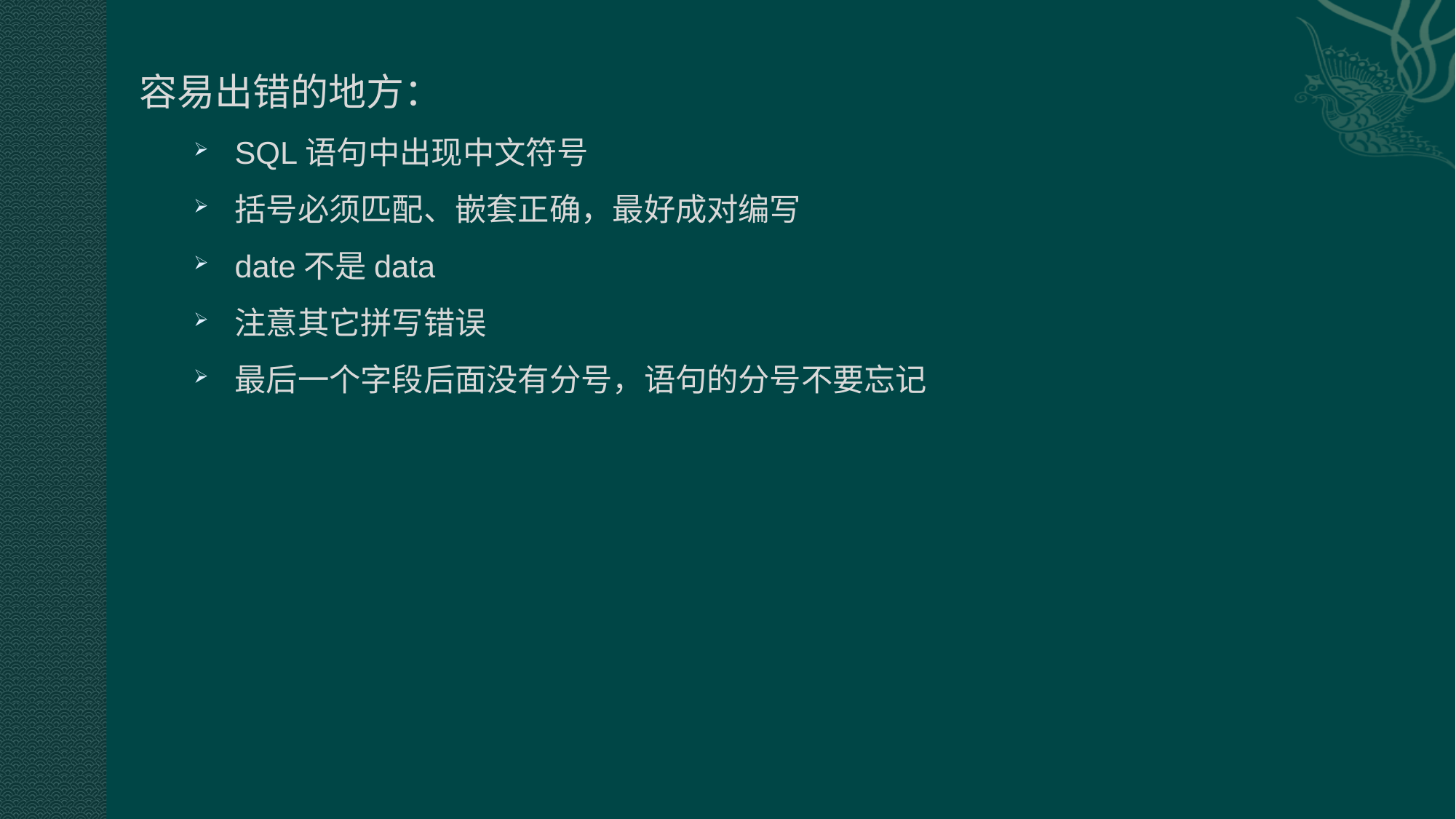

容易出错的地方：
SQL语句中出现中文符号
括号必须匹配、嵌套正确，最好成对编写
date不是data
注意其它拼写错误
最后一个字段后面没有分号，语句的分号不要忘记